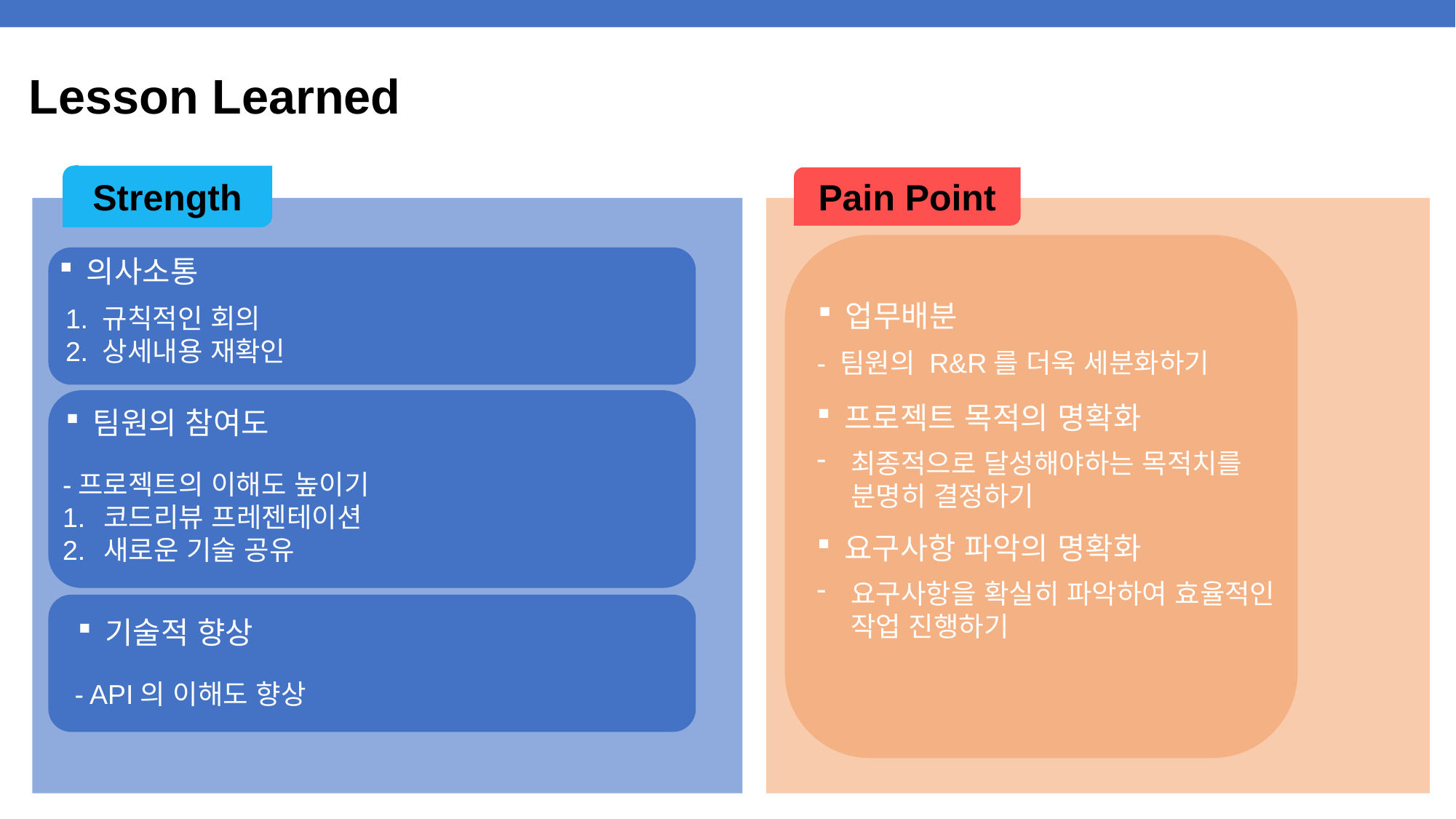

# Lesson Learned
Strength
Pain Point

의사소통
업무배분
1. 규칙적인 회의
2. 상세내용 재확인
- 팀원의 R&R를 더욱 세분화하기

프로젝트 목적의 명확화
팀원의 참여도
최종적으로 달성해야하는 목적치를 분명히 결정하기

-프로젝트의 이해도 높이기
코드리뷰 프레젠테이션
새로운 기술 공유
요구사항 파악의 명확화
요구사항을 확실히 파악하여 효율적인 작업 진행하기

기술적 향상
- API의 이해도 향상